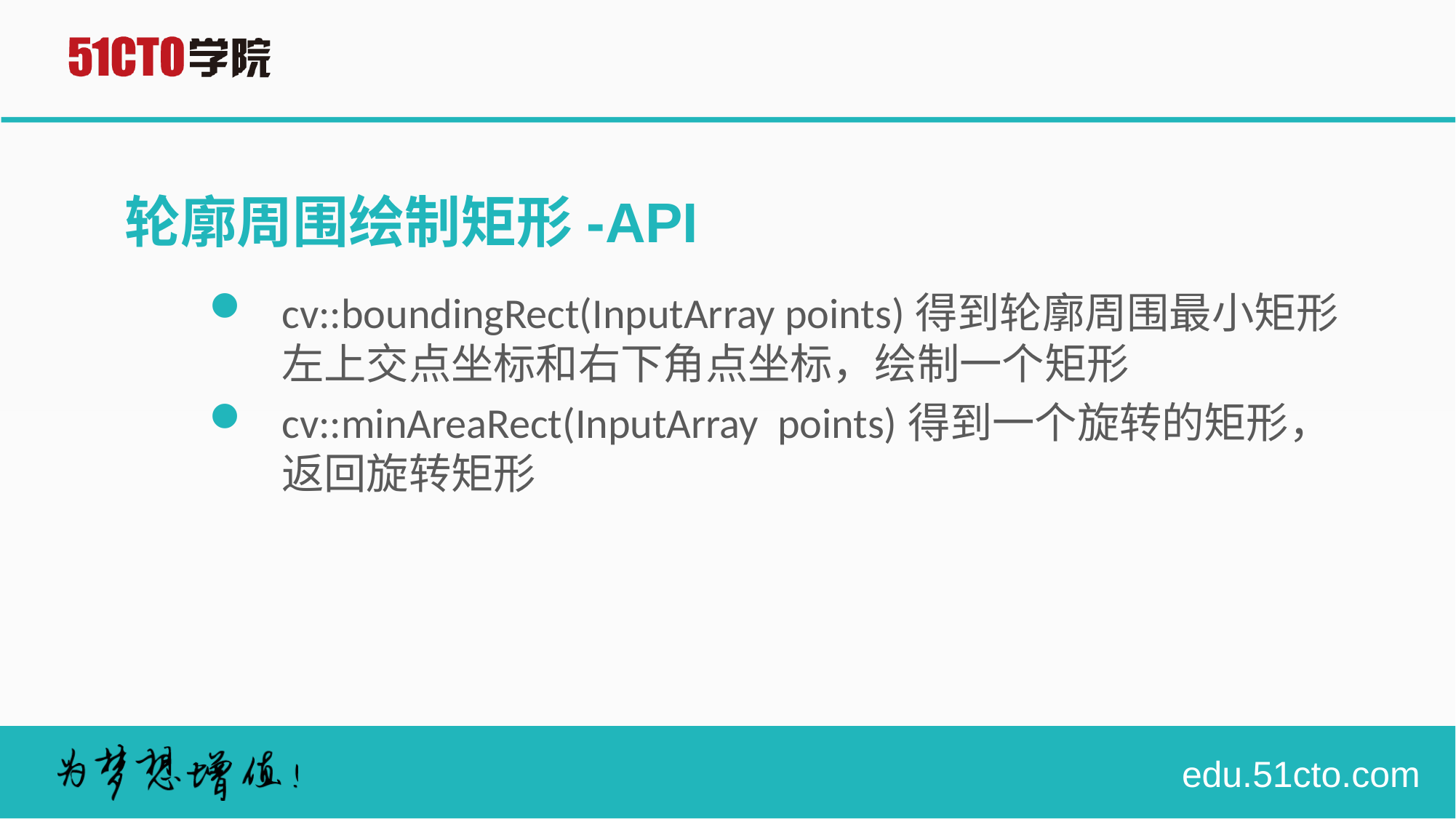

# 轮廓周围绘制矩形-API
cv::boundingRect(InputArray points)得到轮廓周围最小矩形左上交点坐标和右下角点坐标，绘制一个矩形
cv::minAreaRect(InputArray  points)得到一个旋转的矩形，返回旋转矩形